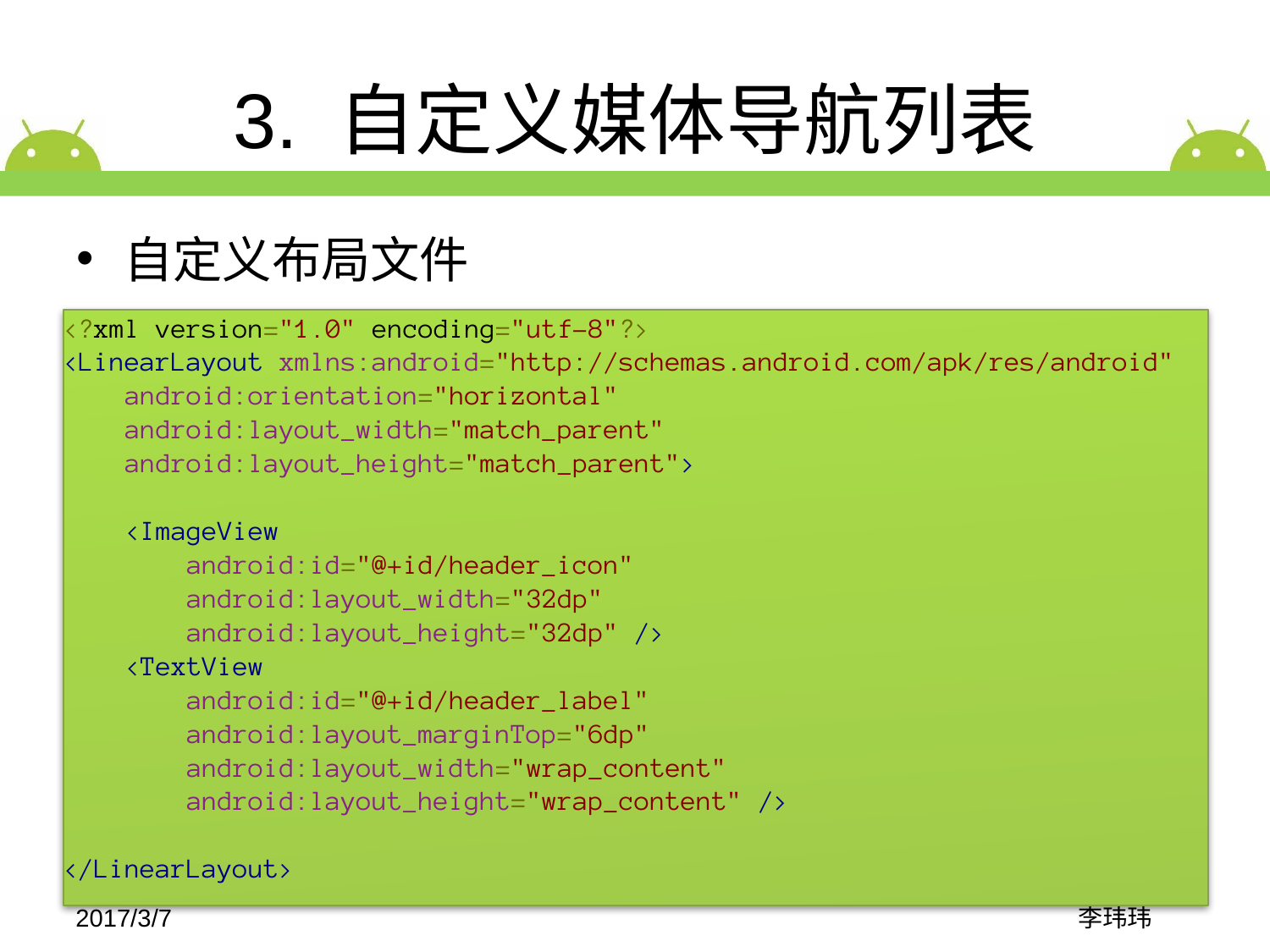

# 3. 自定义媒体导航列表
自定义布局文件
<?xml version="1.0" encoding="utf-8"?>
<LinearLayout xmlns:android="http://schemas.android.com/apk/res/android"
    android:orientation="horizontal"
    android:layout_width="match_parent"
    android:layout_height="match_parent">
    <ImageView
        android:id="@+id/header_icon"
        android:layout_width="32dp"
        android:layout_height="32dp" />
    <TextView
        android:id="@+id/header_label"
        android:layout_marginTop="6dp"
        android:layout_width="wrap_content"
        android:layout_height="wrap_content" />
</LinearLayout>